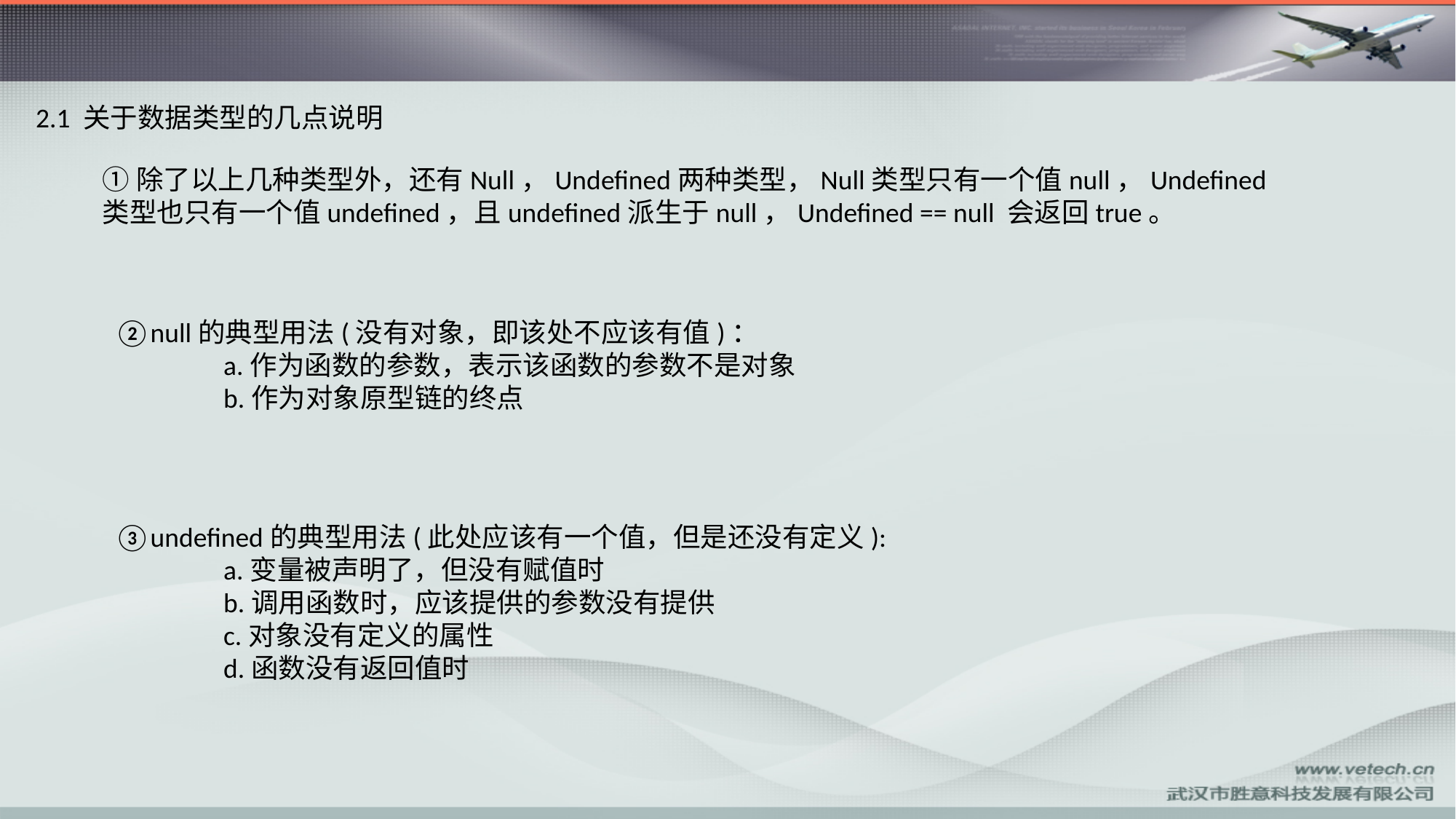

2.1 关于数据类型的几点说明
①除了以上几种类型外，还有Null，Undefined两种类型，Null类型只有一个值null，Undefined类型也只有一个值undefined，且undefined派生于null，Undefined == null 会返回true。
②null的典型用法(没有对象，即该处不应该有值)：
	a.作为函数的参数，表示该函数的参数不是对象
	b.作为对象原型链的终点
③undefined的典型用法(此处应该有一个值，但是还没有定义):
	a.变量被声明了，但没有赋值时
	b.调用函数时，应该提供的参数没有提供
	c.对象没有定义的属性
	d.函数没有返回值时